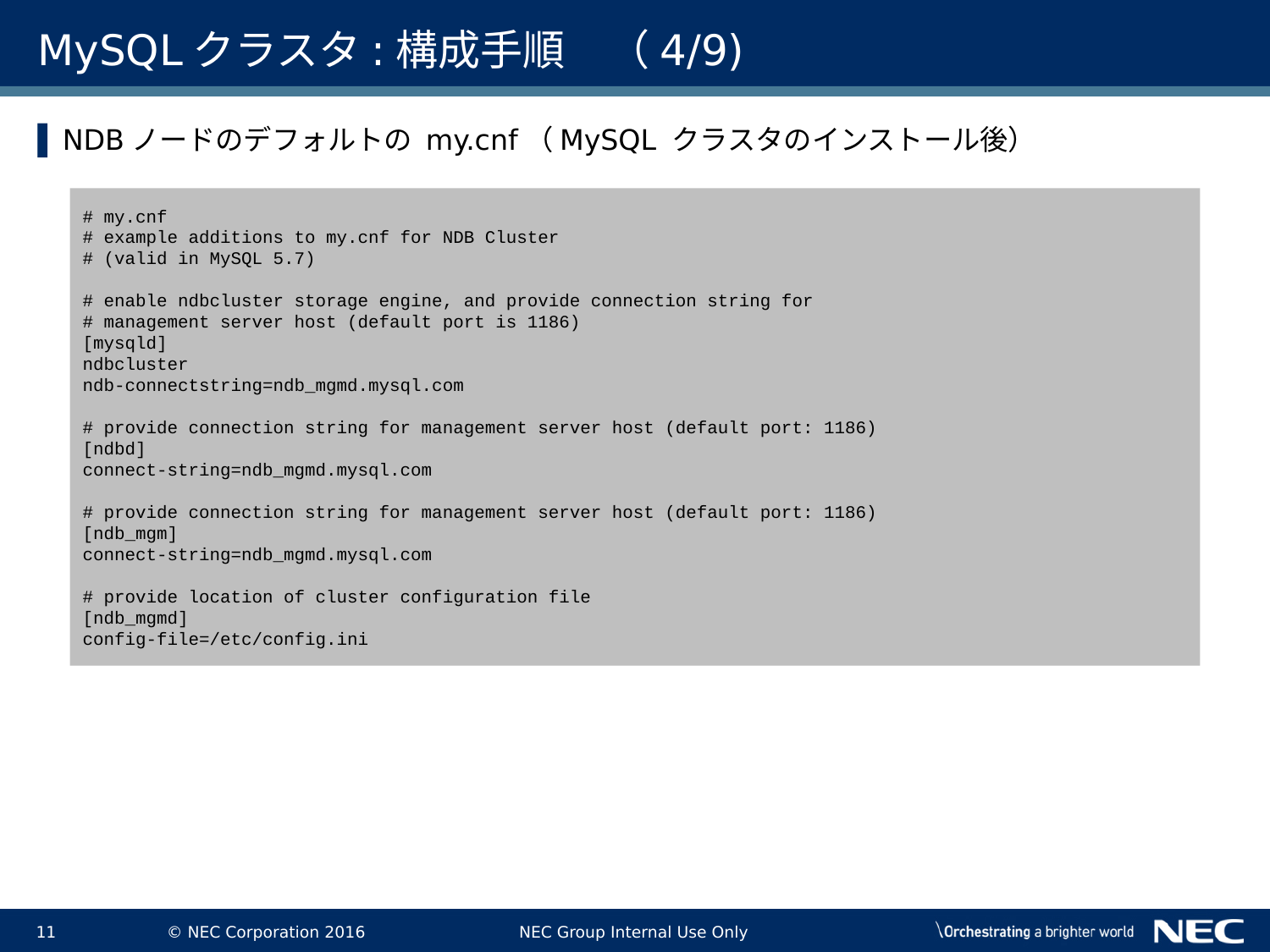

# MySQLクラスタ:構成手順　（4/9)
NDBノードのデフォルトの my.cnf（MySQL クラスタのインストール後）

# my.cnf
# example additions to my.cnf for NDB Cluster
# (valid in MySQL 5.7)

# enable ndbcluster storage engine, and provide connection string for
# management server host (default port is 1186)
[mysqld]
ndbcluster
ndb-connectstring=ndb_mgmd.mysql.com

# provide connection string for management server host (default port: 1186)
[ndbd]
connect-string=ndb_mgmd.mysql.com

# provide connection string for management server host (default port: 1186)
[ndb_mgm]
connect-string=ndb_mgmd.mysql.com

# provide location of cluster configuration file
[ndb_mgmd]
config-file=/etc/config.ini